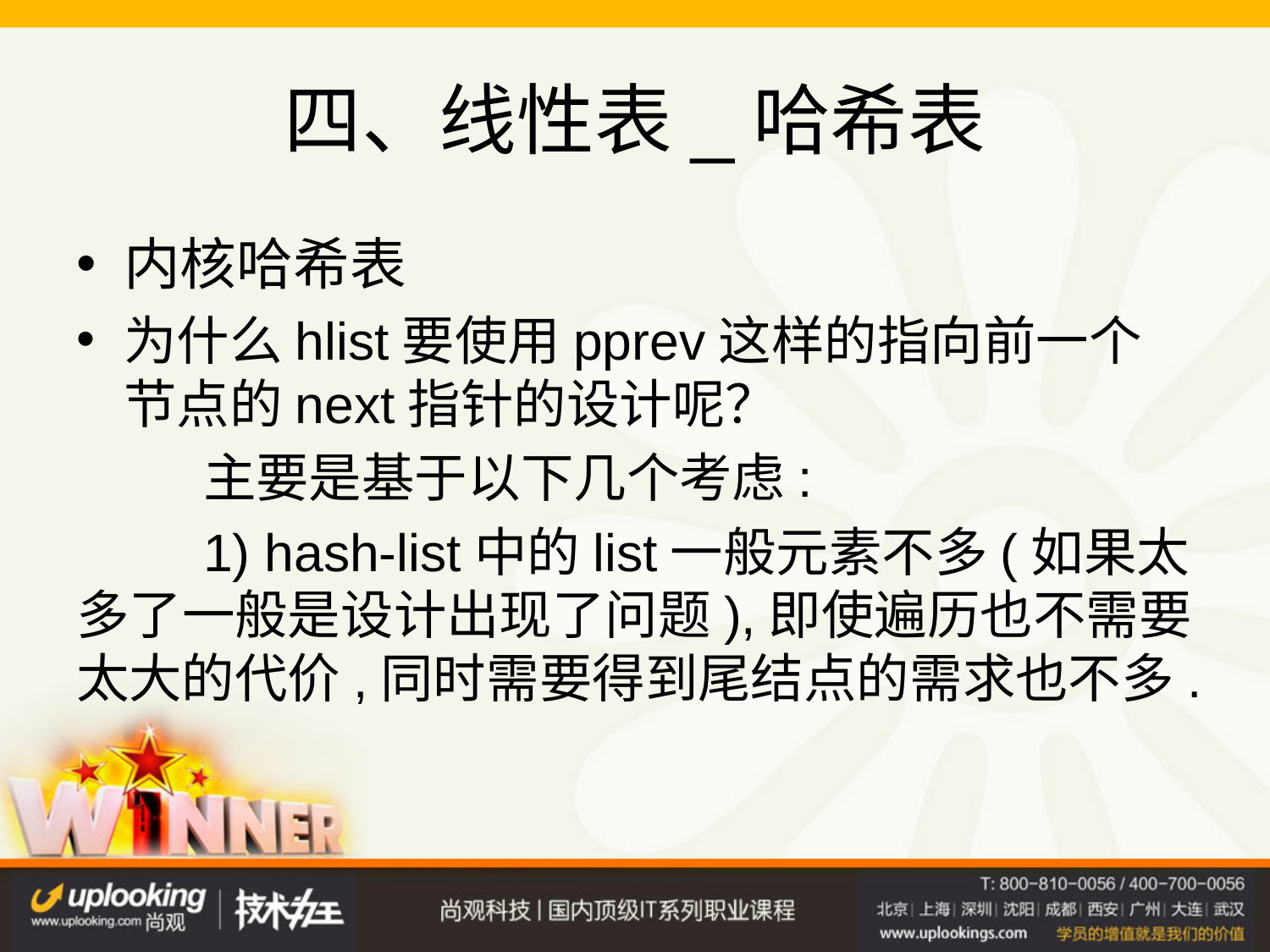

# 四、线性表_哈希表
内核哈希表
为什么hlist要使用pprev这样的指向前一个节点的next指针的设计呢？
	主要是基于以下几个考虑:
	1) hash-list中的list一般元素不多(如果太多了一般是设计出现了问题),即使遍历也不需要太大的代价,同时需要得到尾结点的需求也不多.